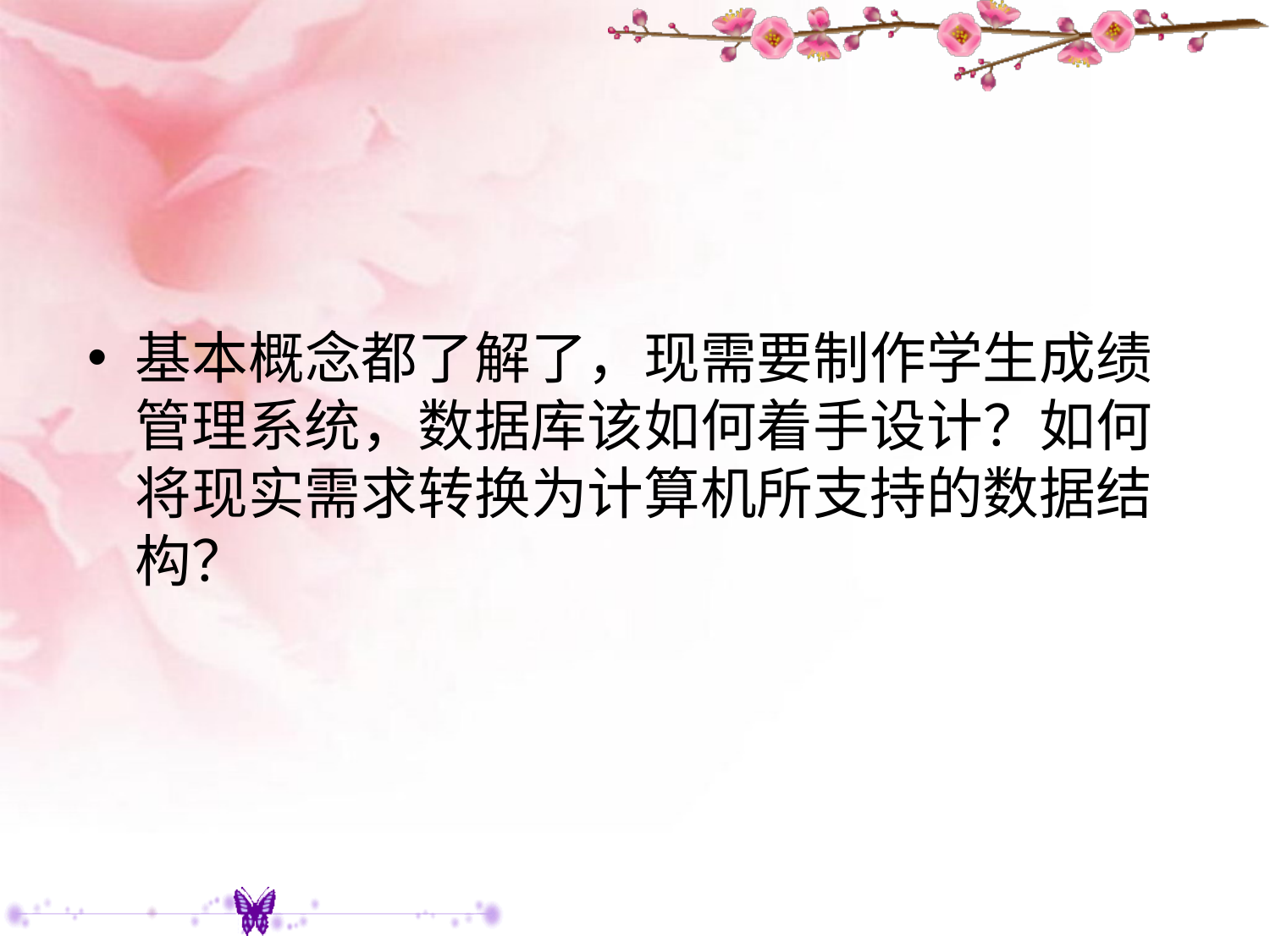

基本概念都了解了，现需要制作学生成绩管理系统，数据库该如何着手设计？如何将现实需求转换为计算机所支持的数据结构？